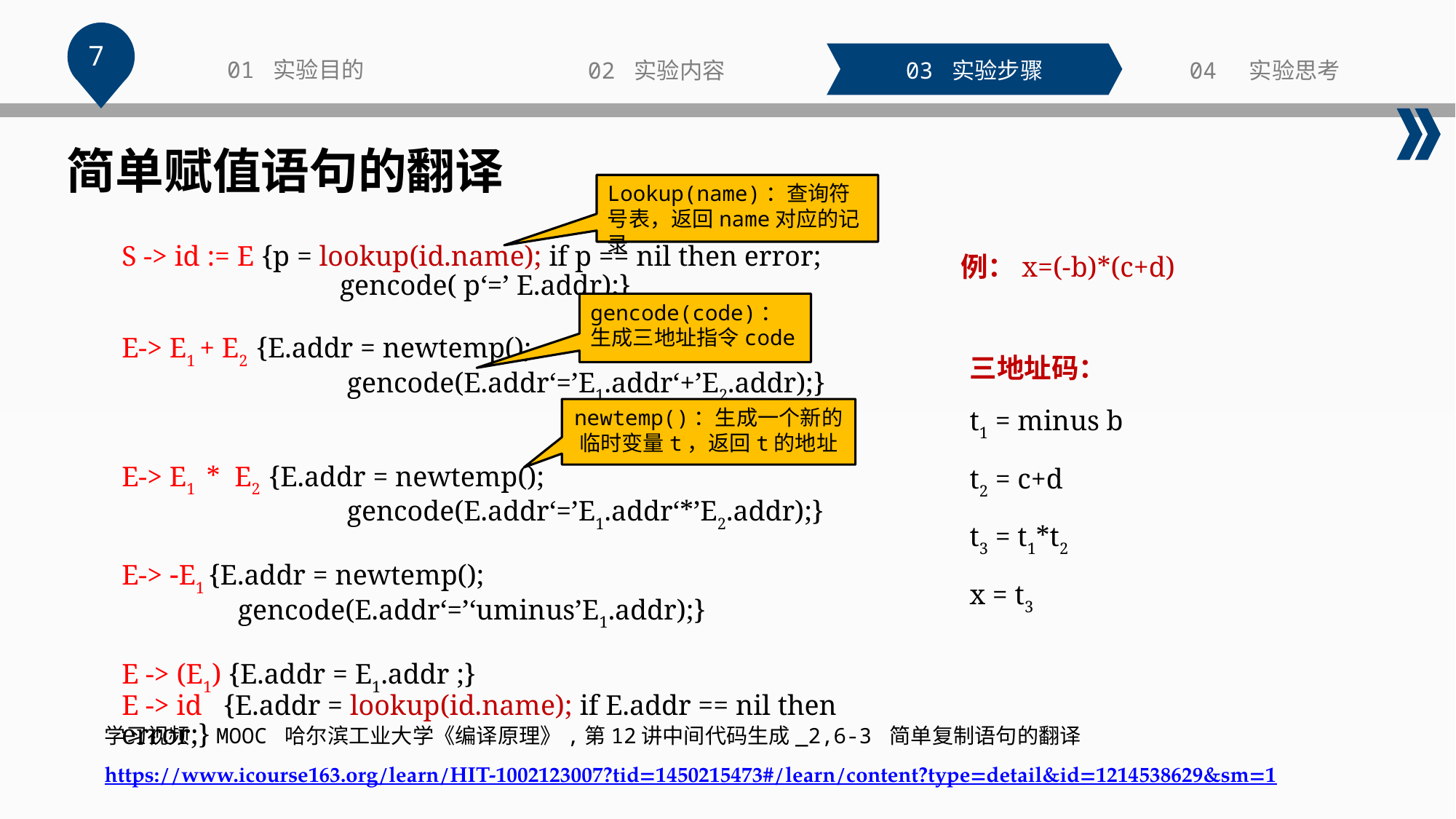

7

01 实验目的
02 实验内容
03 实验步骤
04  实验思考

    简单赋值语句的翻译
Lookup(name)：查询符号表，返回name对应的记录
S -> id := E {p = lookup(id.name); if p == nil then error;
		gencode( p‘=’ E.addr);}

E-> E1 + E2  {E.addr = newtemp();
		 gencode(E.addr‘=’E1.addr‘+’E2.addr);}

E-> E1  *  E2  {E.addr = newtemp();
		 gencode(E.addr‘=’E1.addr‘*’E2.addr);}

E-> −E1 {E.addr = newtemp();
	 gencode(E.addr‘=’‘uminus’E1.addr);}

E -> (E1) {E.addr = E1.addr ;}
E -> id   {E.addr = lookup(id.name); if E.addr == nil then error;}
例：x=(-b)*(c+d)
gencode(code)：生成三地址指令code
三地址码：
t1 = minus b
t2 = c+d
t3 = t1*t2
x = t3
newtemp()：生成一个新的临时变量t，返回t的地址
学习视频：MOOC 哈尔滨工业大学《编译原理》,第12讲中间代码生成_2,6-3 简单复制语句的翻译
https://www.icourse163.org/learn/HIT-1002123007?tid=1450215473#/learn/content?type=detail&id=1214538629&sm=1